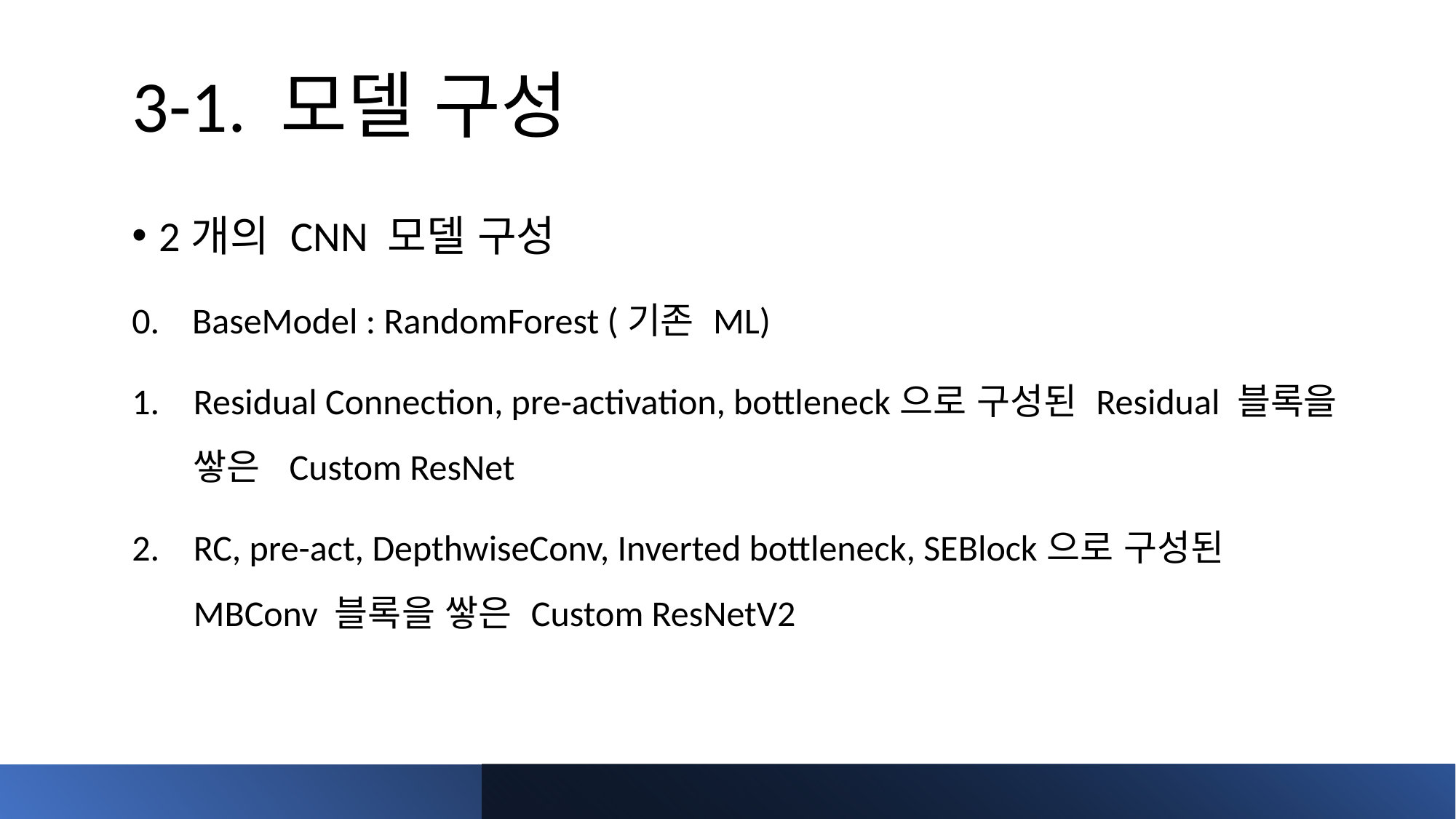

# 3-1. 모델 구성
2개의 CNN 모델 구성
0.    BaseModel : RandomForest (기존 ML)
Residual Connection, pre-activation, bottleneck으로 구성된 Residual 블록을 쌓은  Custom ResNet
RC, pre-act, DepthwiseConv, Inverted bottleneck, SEBlock으로 구성된 MBConv 블록을 쌓은 Custom ResNetV2